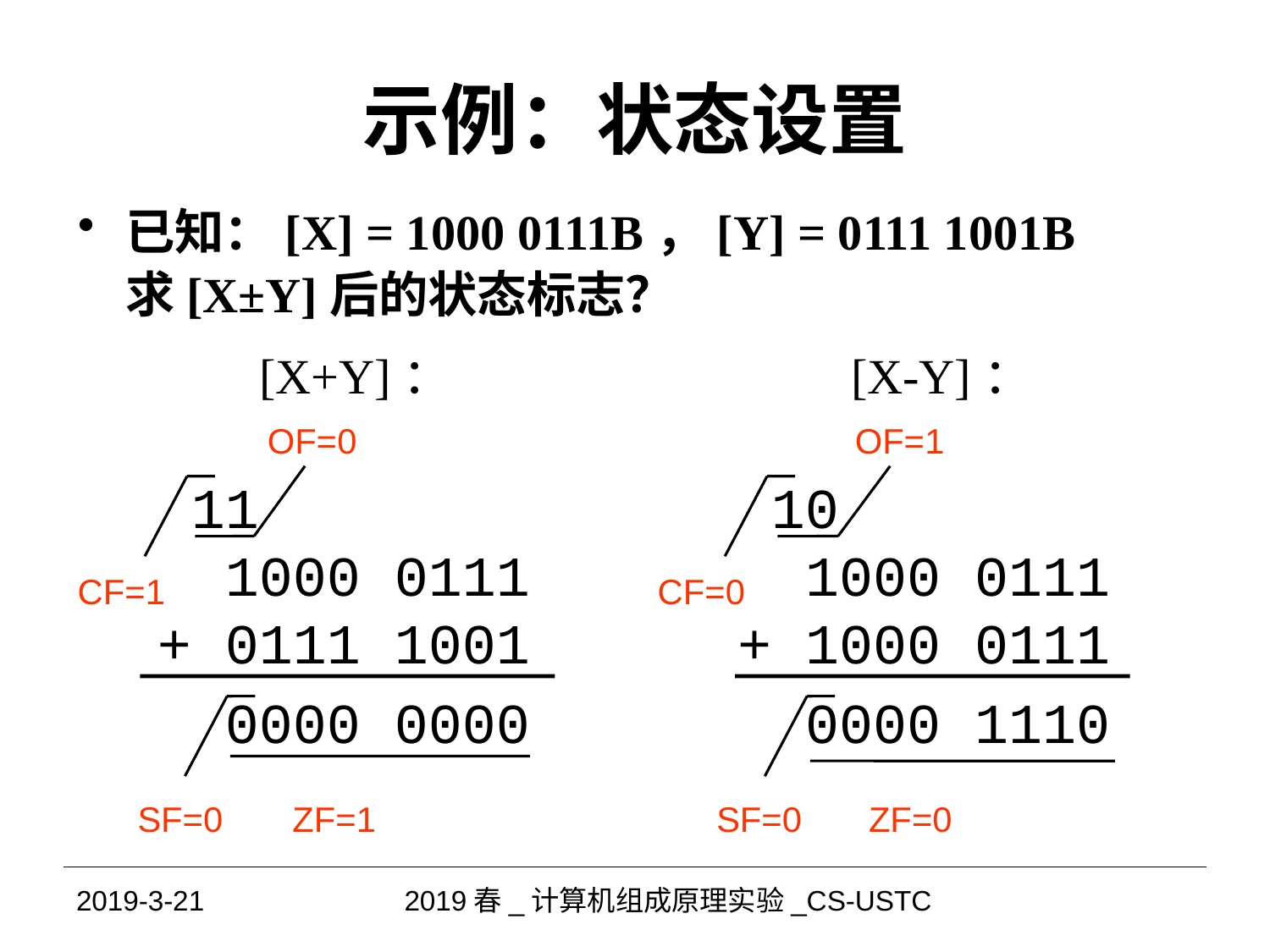

# 示例：状态设置
已知：[X] = 1000 0111B，[Y] = 0111 1001B
	求[X±Y]后的状态标志？
[X+Y]：
[X-Y]：
OF=0

CF=1

SF=0
ZF=1
OF=1
 10
  1000 0111
+ 1000 0111
  0000 1110

CF=0

SF=0
ZF=0
 11
  1000 0111
+ 0111 1001
  0000 0000
2019-3-21
2019春_计算机组成原理实验_CS-USTC
9